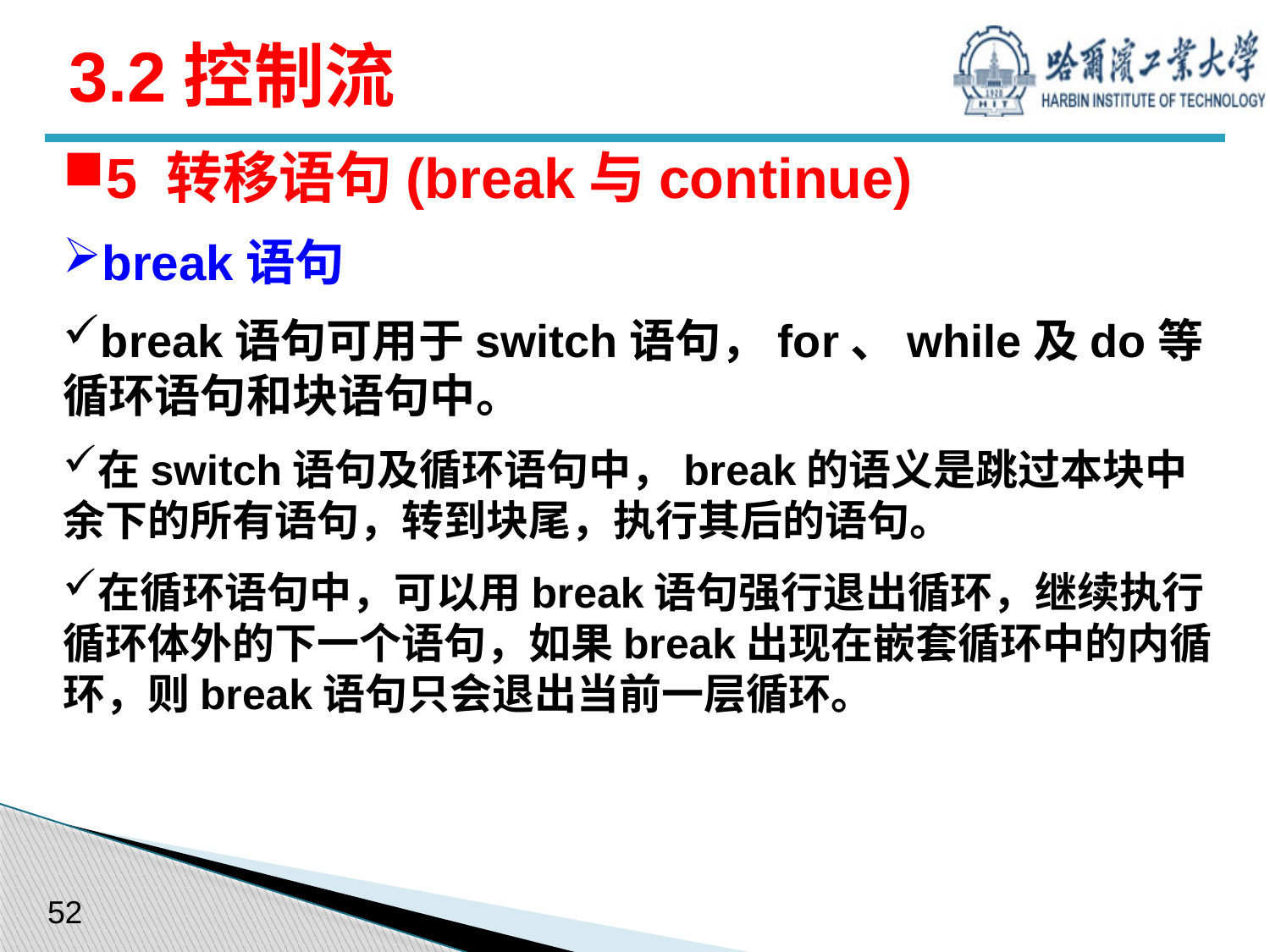

# 3.2控制流
5 转移语句(break与continue)
break语句
break语句可用于switch语句，for、while及do等循环语句和块语句中。
在switch语句及循环语句中，break的语义是跳过本块中余下的所有语句，转到块尾，执行其后的语句。
在循环语句中，可以用break语句强行退出循环，继续执行循环体外的下一个语句，如果break出现在嵌套循环中的内循环，则break语句只会退出当前一层循环。